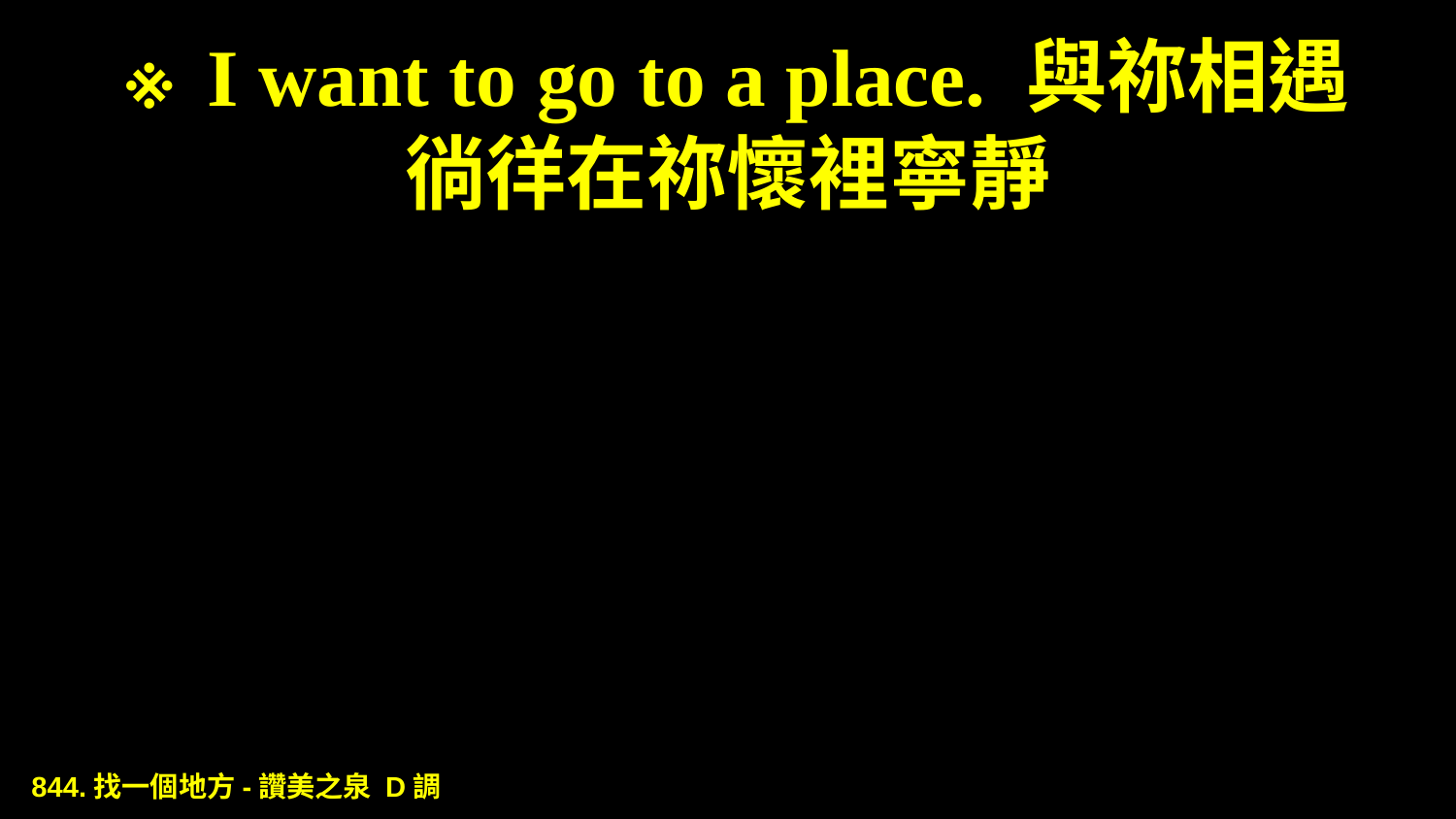

# ※I want to go to a place. 與祢相遇 徜徉在祢懷裡寧靜
844.找一個地方-讚美之泉 D調